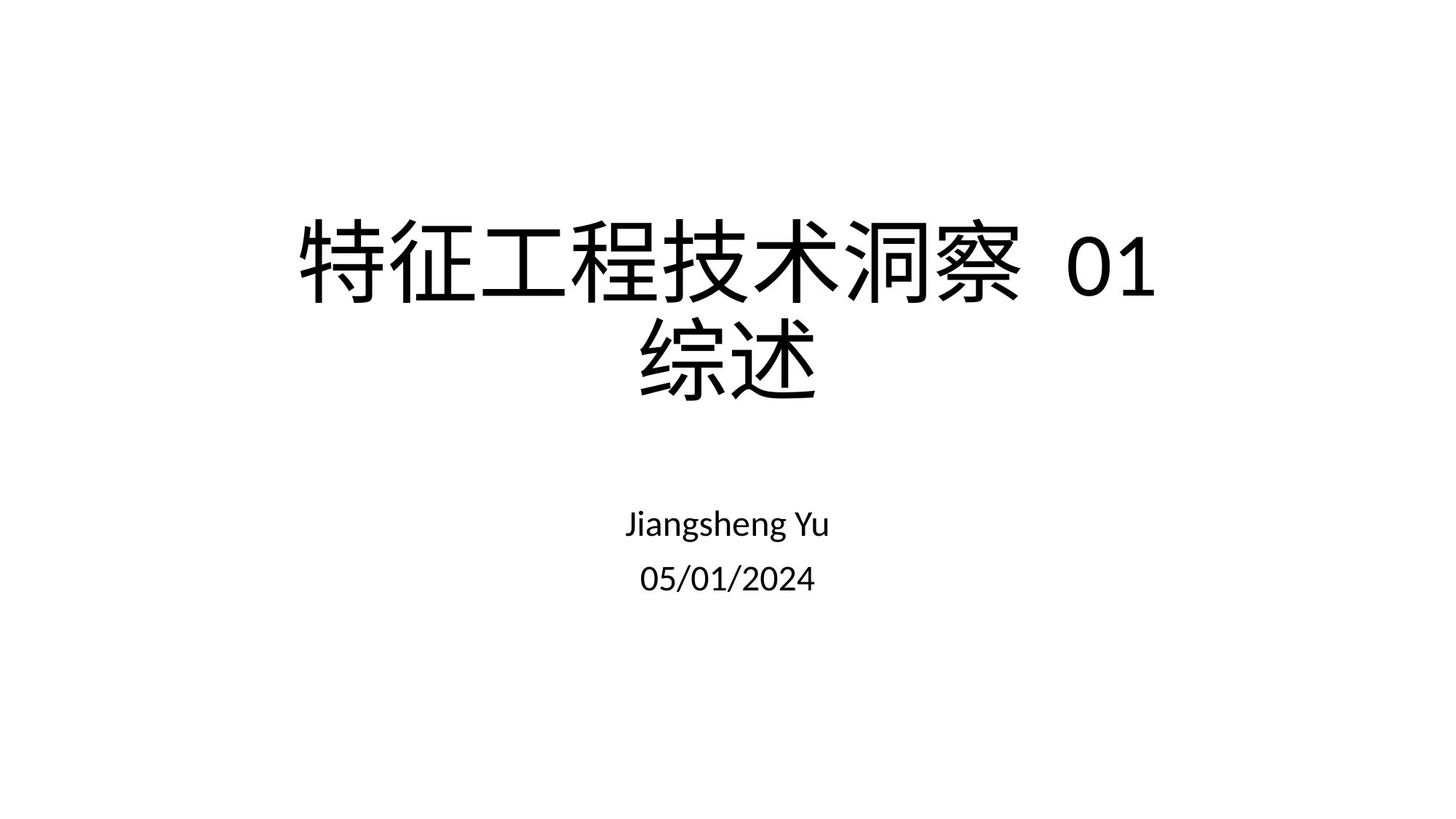

# 特征工程技术洞察 01 综述
Jiangsheng Yu
05/01/2024